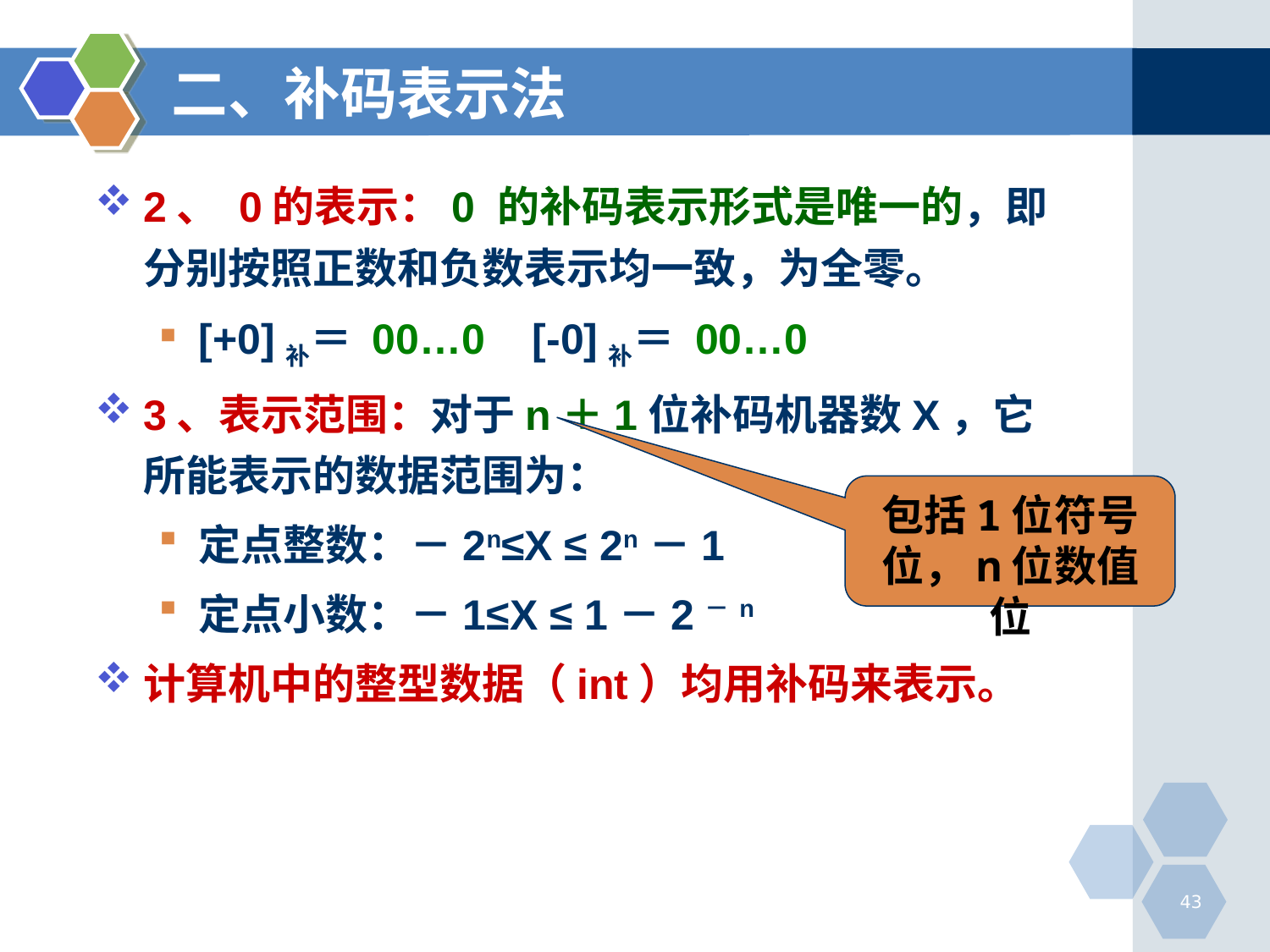

# 二、补码表示法
2、 0的表示：0 的补码表示形式是唯一的，即分别按照正数和负数表示均一致，为全零。
[+0]补＝ 00…0    [-0]补＝ 00…0
3、表示范围：对于n＋1位补码机器数X，它所能表示的数据范围为：
定点整数：－2n≤X ≤ 2n－1
定点小数：－1≤X ≤ 1－2－n
计算机中的整型数据（int）均用补码来表示。
包括1位符号位，n位数值位
43